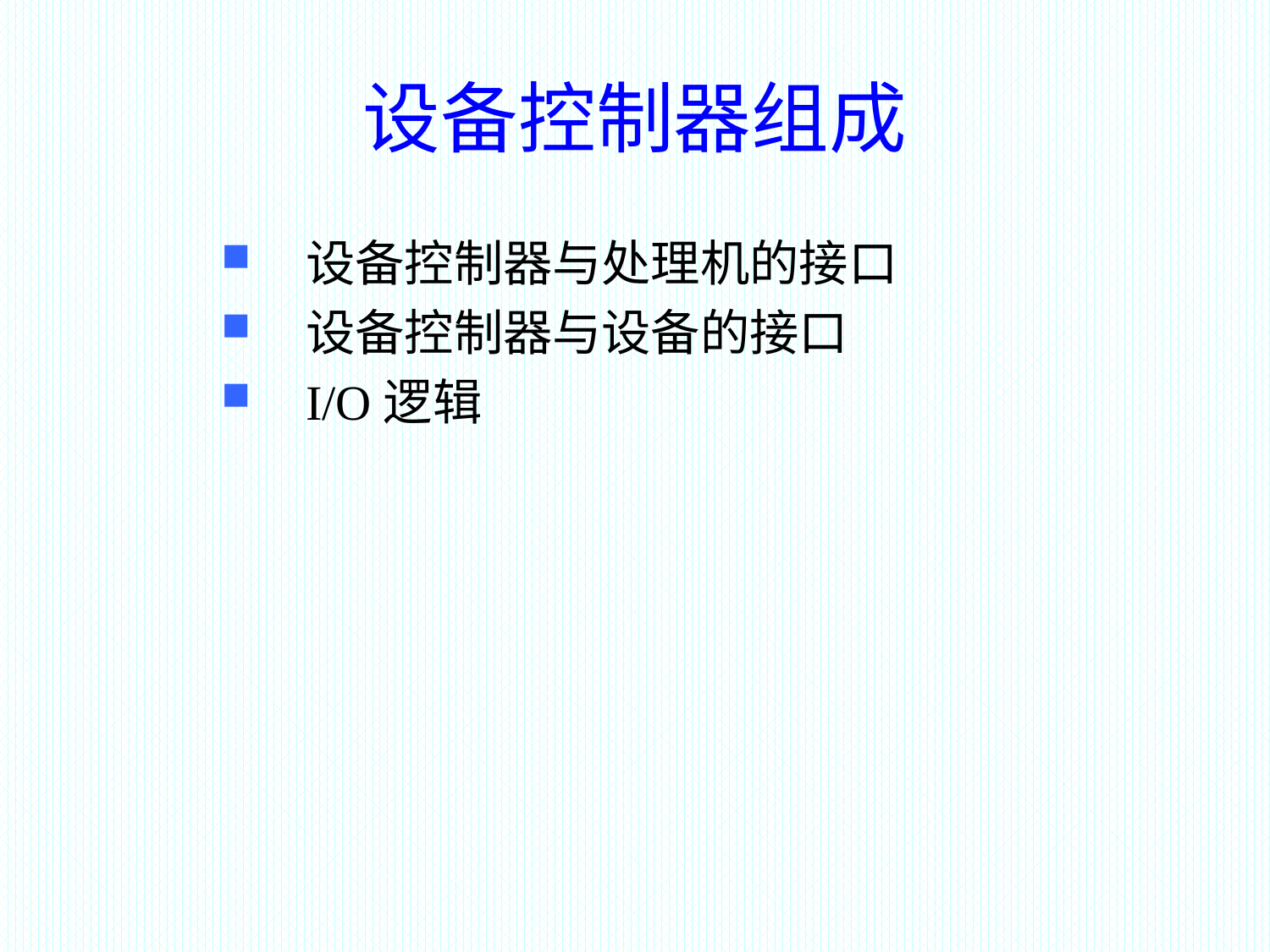

# 设备控制器组成
设备控制器与处理机的接口
设备控制器与设备的接口
I/O逻辑